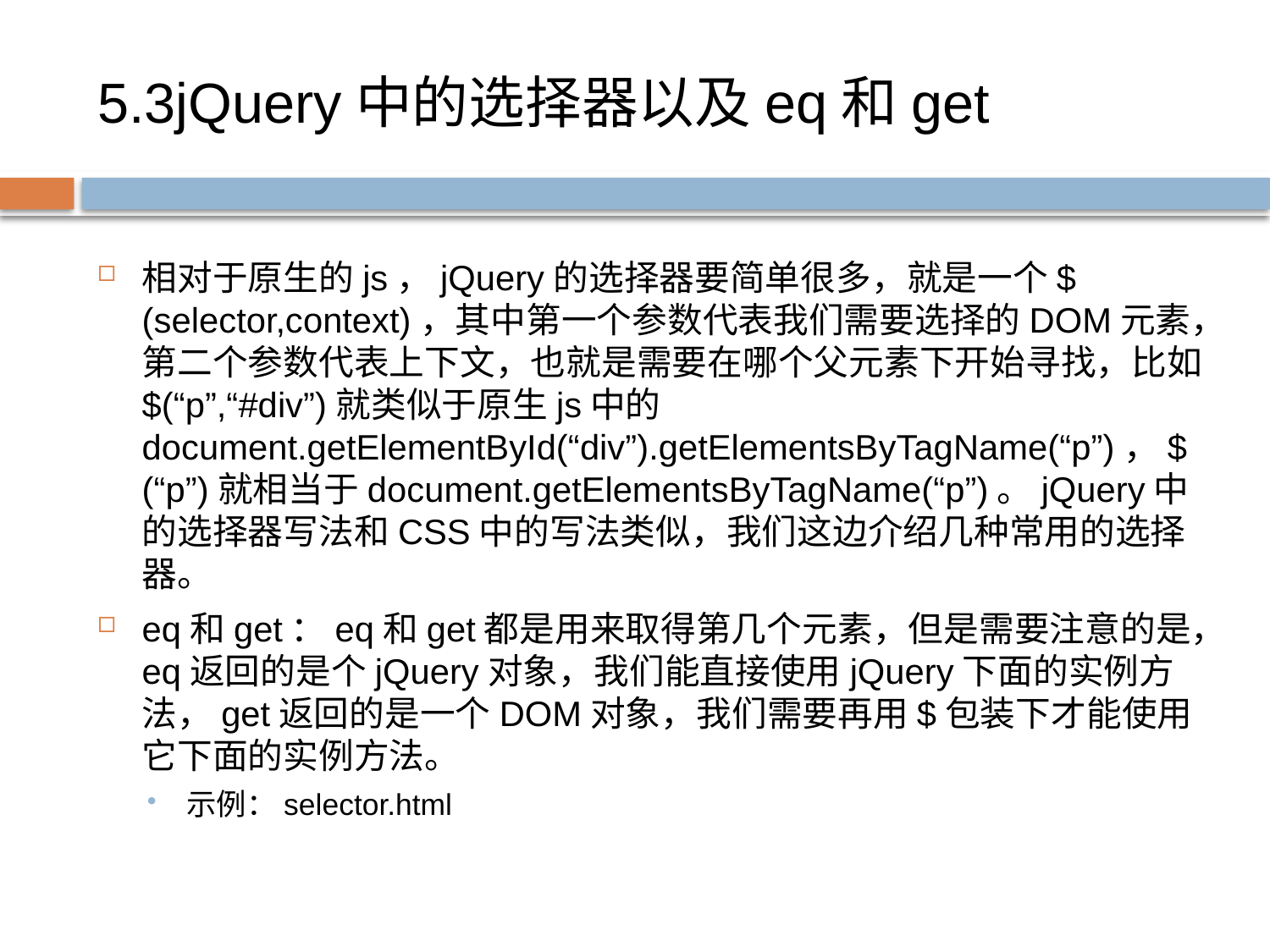

# 5.3jQuery中的选择器以及eq和get
相对于原生的js，jQuery的选择器要简单很多，就是一个$(selector,context)，其中第一个参数代表我们需要选择的DOM元素，第二个参数代表上下文，也就是需要在哪个父元素下开始寻找，比如$(“p”,“#div”)就类似于原生js中的document.getElementById(“div”).getElementsByTagName(“p”)，$(“p”)就相当于document.getElementsByTagName(“p”)。jQuery中的选择器写法和CSS中的写法类似，我们这边介绍几种常用的选择器。
eq和get：eq和get都是用来取得第几个元素，但是需要注意的是，eq返回的是个jQuery对象，我们能直接使用jQuery下面的实例方法，get返回的是一个DOM对象，我们需要再用$包装下才能使用它下面的实例方法。
示例：selector.html